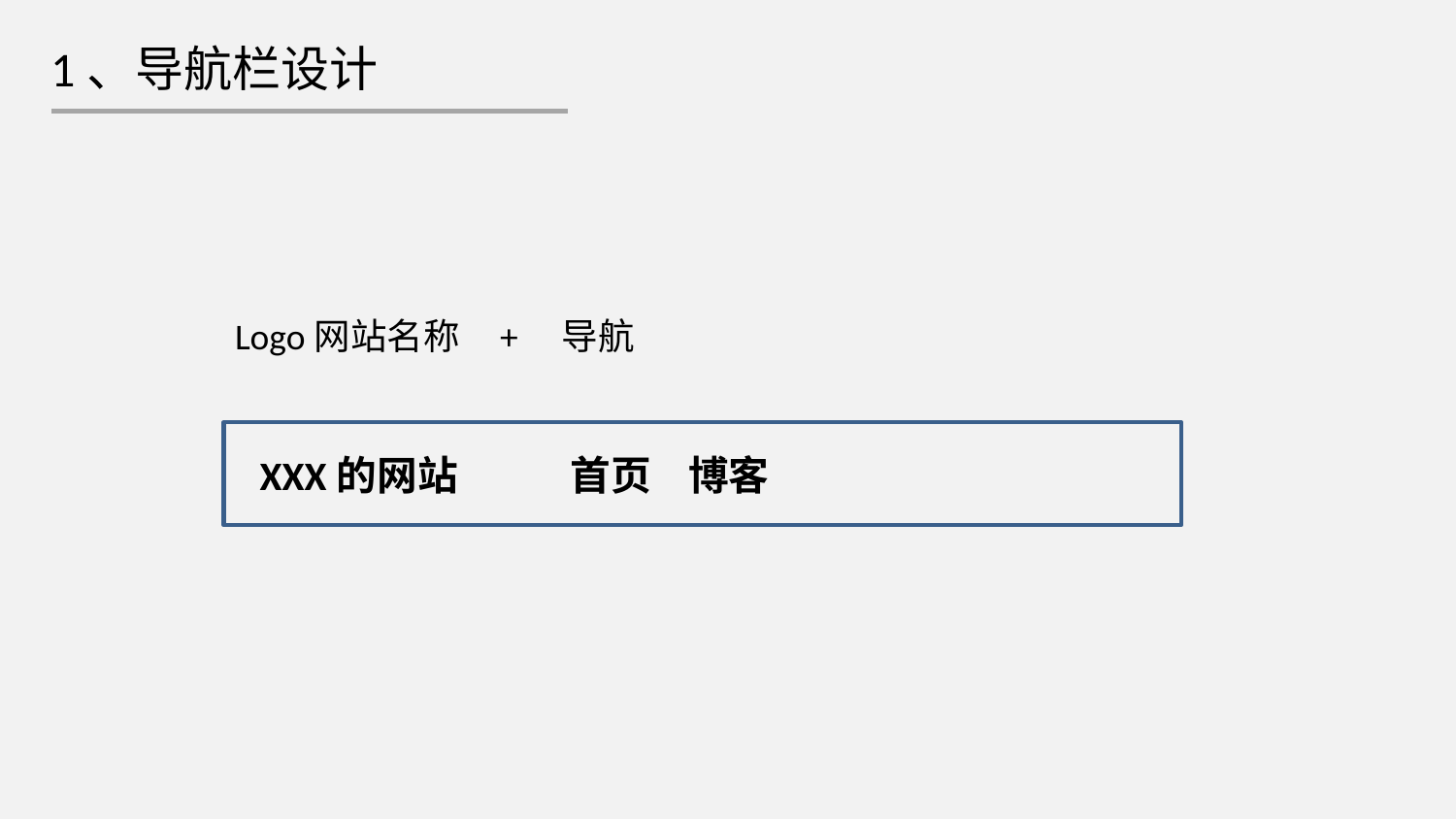

1、导航栏设计
Logo网站名称
+
导航

XXX的网站
首页    博客